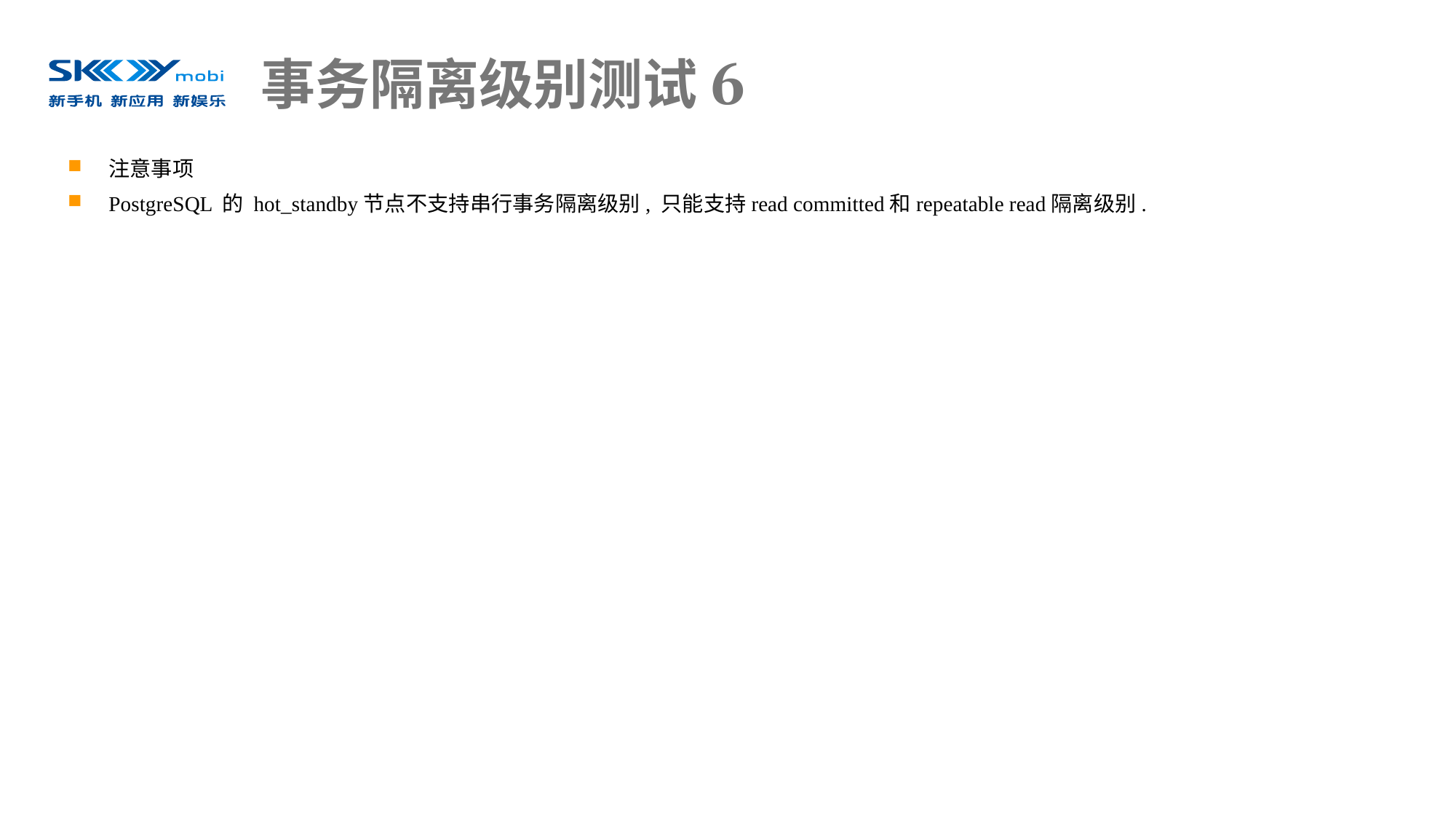

# 事务隔离级别测试6
注意事项
PostgreSQL 的 hot_standby节点不支持串行事务隔离级别, 只能支持read committed和repeatable read隔离级别.